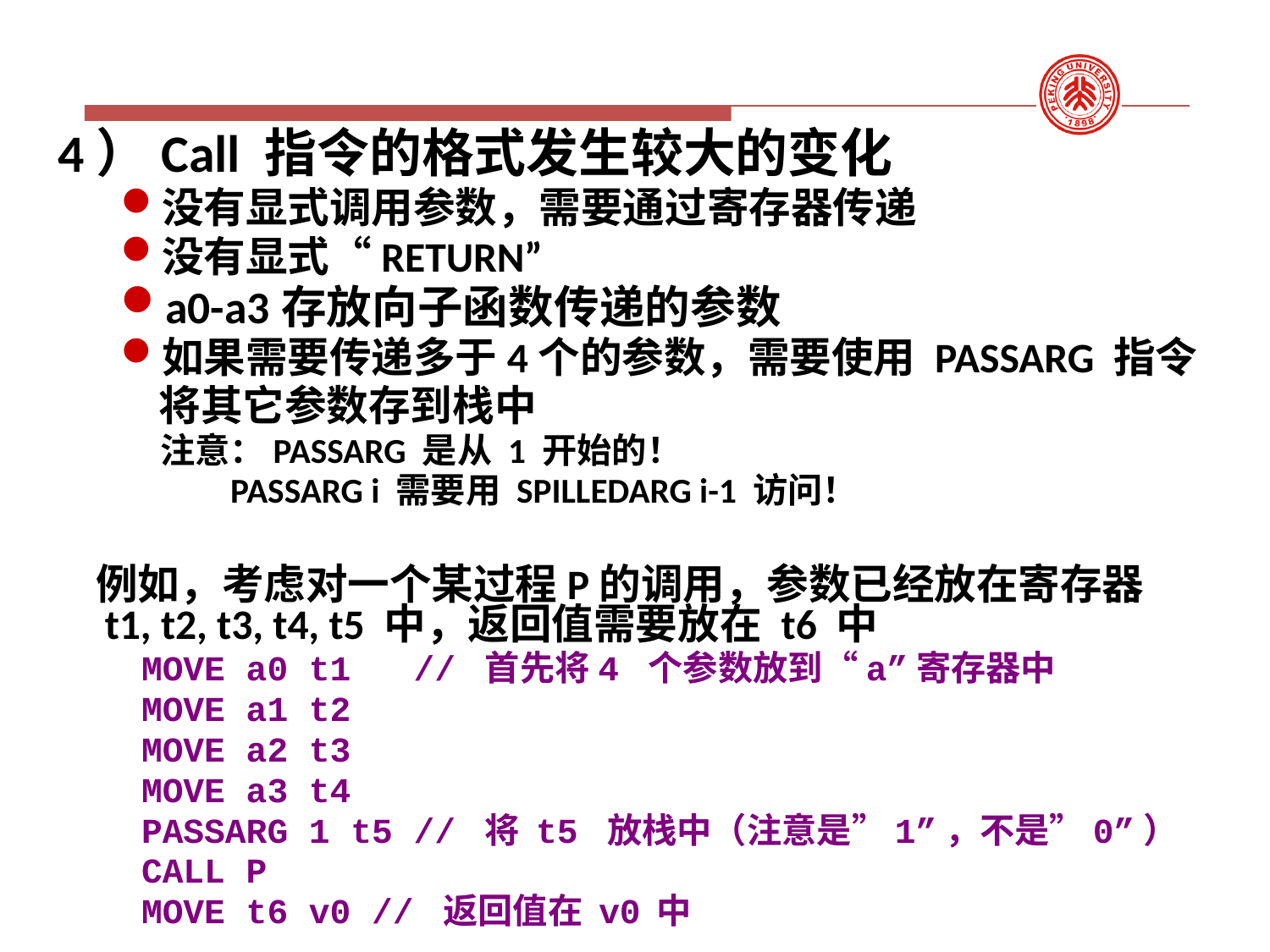

4）Call 指令的格式发生较大的变化
没有显式调用参数，需要通过寄存器传递
没有显式“RETURN”
a0-a3存放向子函数传递的参数
如果需要传递多于4个的参数，需要使用 PASSARG 指令
   将其它参数存到栈中
    注意：PASSARG 是从 1 开始的！
		         PASSARG i 需要用 SPILLEDARG i-1 访问！

   例如，考虑对一个某过程P的调用，参数已经放在寄存器 t1, t2, t3, t4, t5 中，返回值需要放在 t6 中
    MOVE a0 t1   // 首先将4 个参数放到“a”寄存器中
    MOVE a1 t2
    MOVE a2 t3
    MOVE a3 t4
    PASSARG 1 t5 // 将 t5 放栈中（注意是”1”，不是”0”）
    CALL P
    MOVE t6 v0 // 返回值在 v0 中